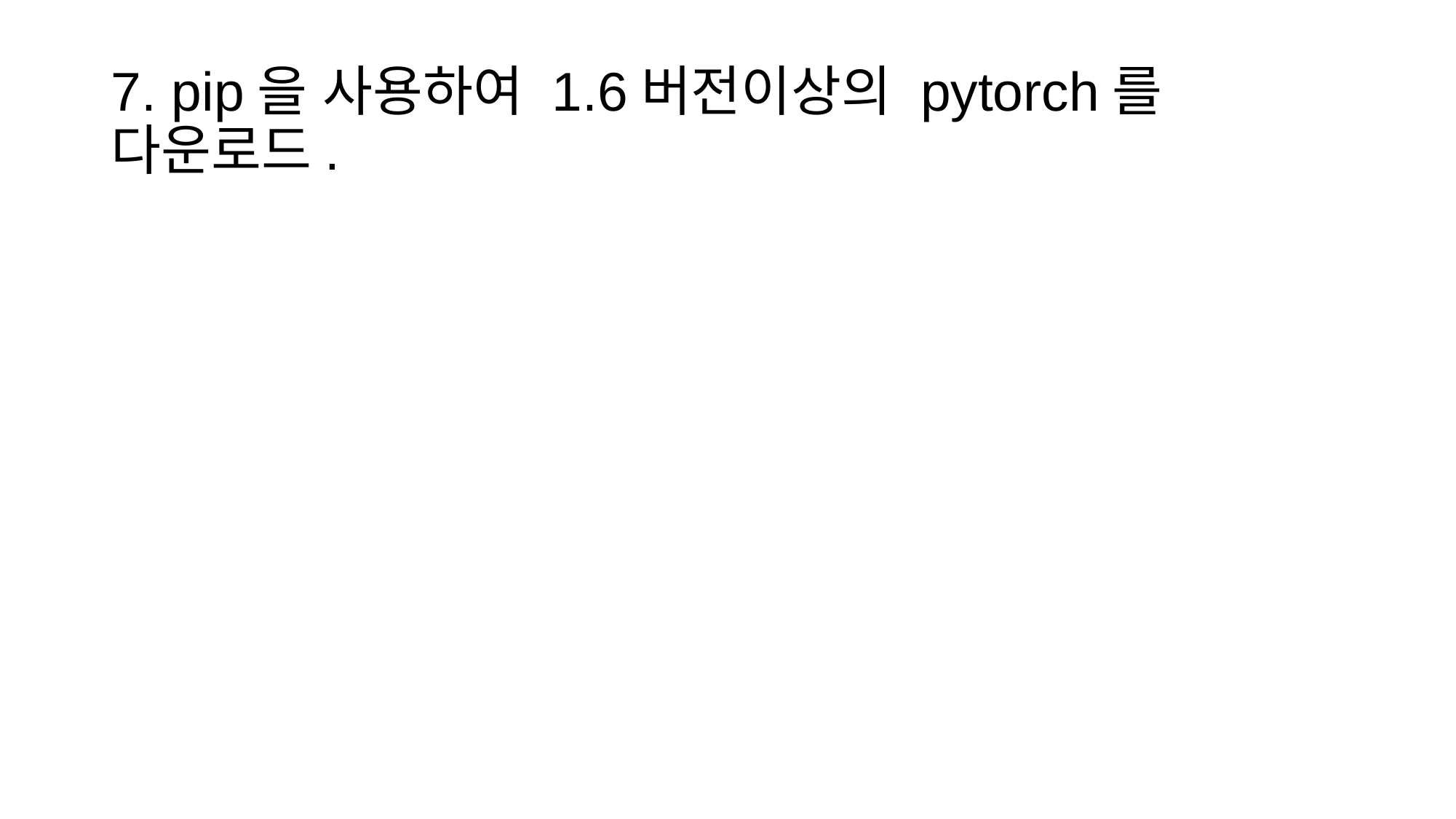

# 7. pip을 사용하여 1.6버전이상의 pytorch를 다운로드.